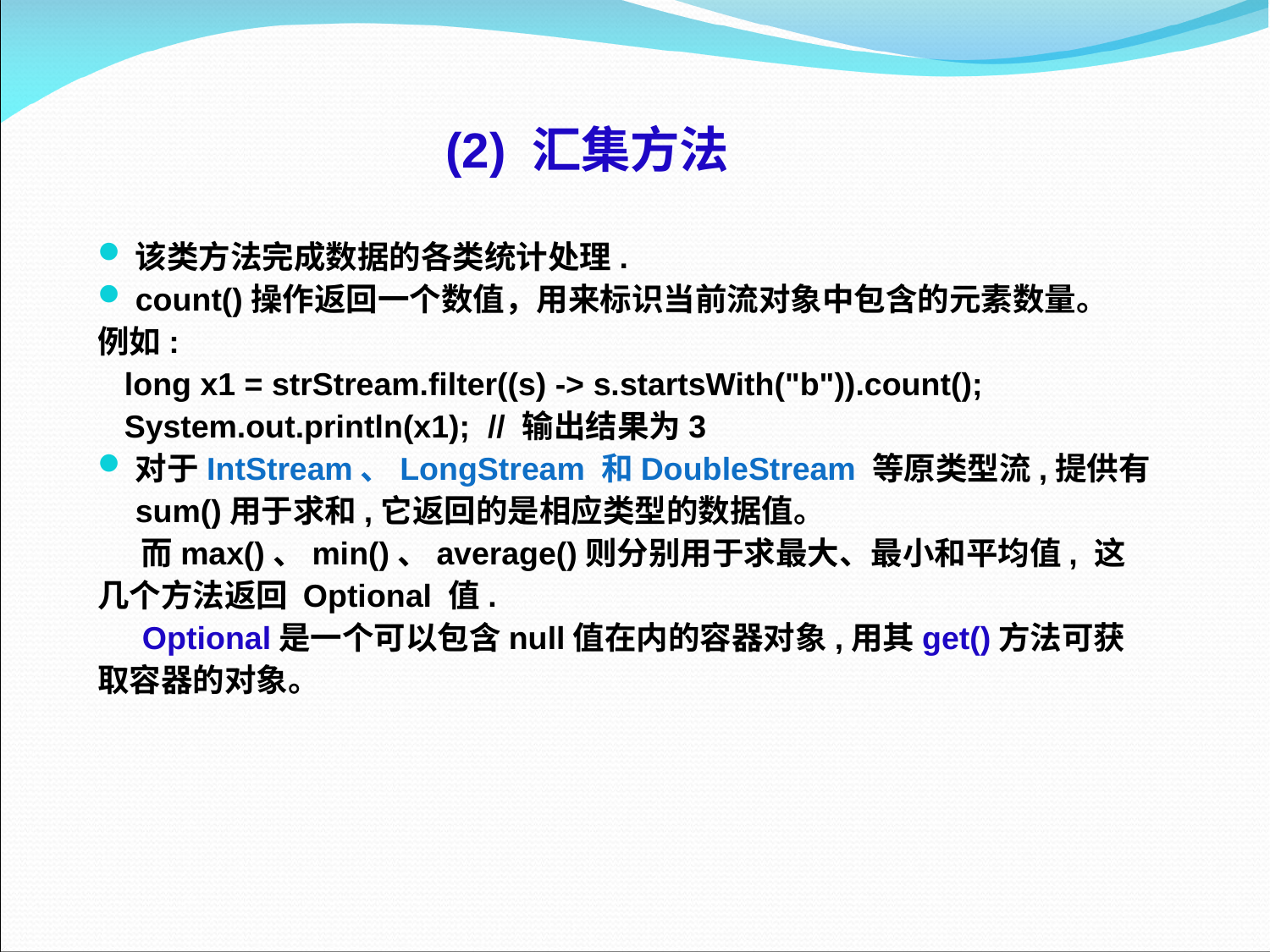

# (2) 汇集方法
该类方法完成数据的各类统计处理.
count()操作返回一个数值，用来标识当前流对象中包含的元素数量。
例如:
   long x1 = strStream.filter((s) -> s.startsWith("b")).count();
   System.out.println(x1);  // 输出结果为3
对于IntStream、LongStream 和DoubleStream 等原类型流,提供有sum()用于求和,它返回的是相应类型的数据值。
     而max()、min()、average()则分别用于求最大、最小和平均值, 这几个方法返回 Optional 值.
     Optional是一个可以包含null值在内的容器对象,用其get()方法可获取容器的对象。